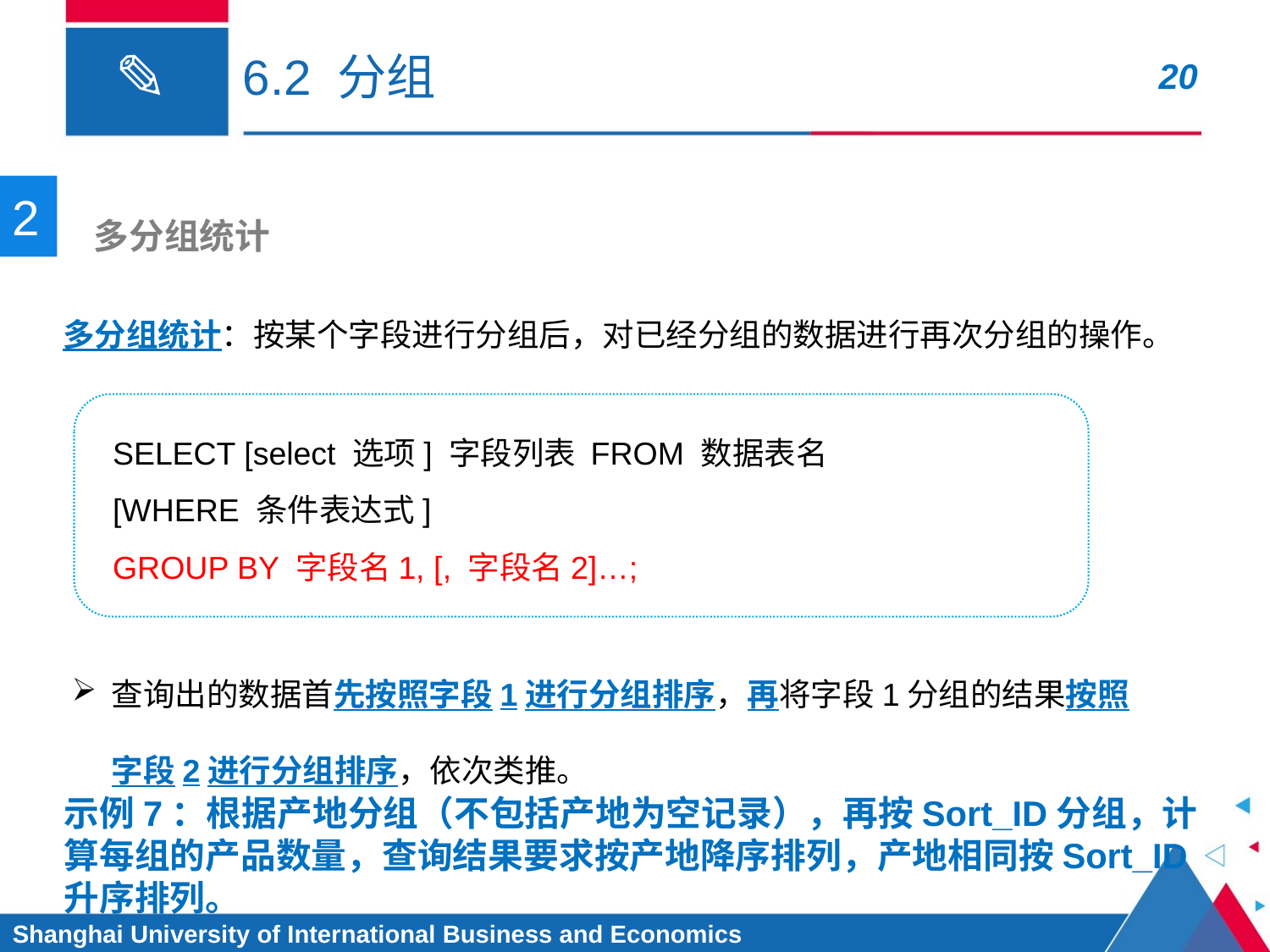

# 6.2 分组

2
  多分组统计
多分组统计：按某个字段进行分组后，对已经分组的数据进行再次分组的操作。

  SELECT [select 选项] 字段列表 FROM 数据表名
  [WHERE 条件表达式]
  GROUP BY 字段名1, [, 字段名2]…;
查询出的数据首先按照字段1进行分组排序，再将字段1分组的结果按照字段2进行分组排序，依次类推。
示例7：根据产地分组（不包括产地为空记录），再按Sort_ID分组，计算每组的产品数量，查询结果要求按产地降序排列，产地相同按Sort_ID升序排列。